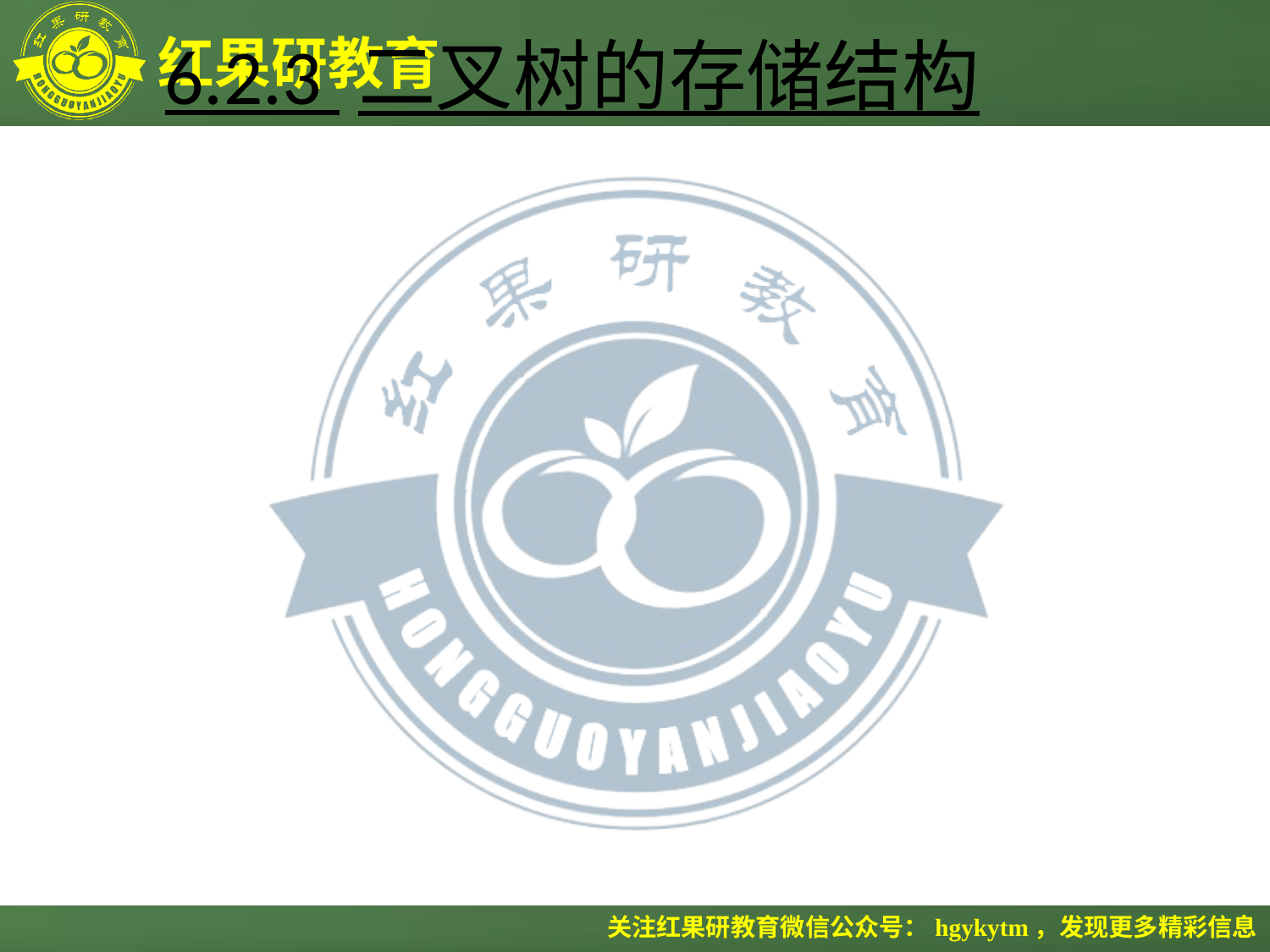

# 6.2.3 二叉树的存储结构
   其中，data域存放某结点的数据信息，lchild与rchild分别存放左孩子和右孩子的指针，当左孩子或右孩子不存在时，相应指针域值为空（用符号∧或NULL表示）。
  二叉树的二叉链表存储表示可描述为：
  typedef  char  ElemType;
  typedef struct  BTNode{
       ElemType   data;
       struct  BTNode *lchild,*rchild;	/*左右孩子指针*/
  }BTNode;